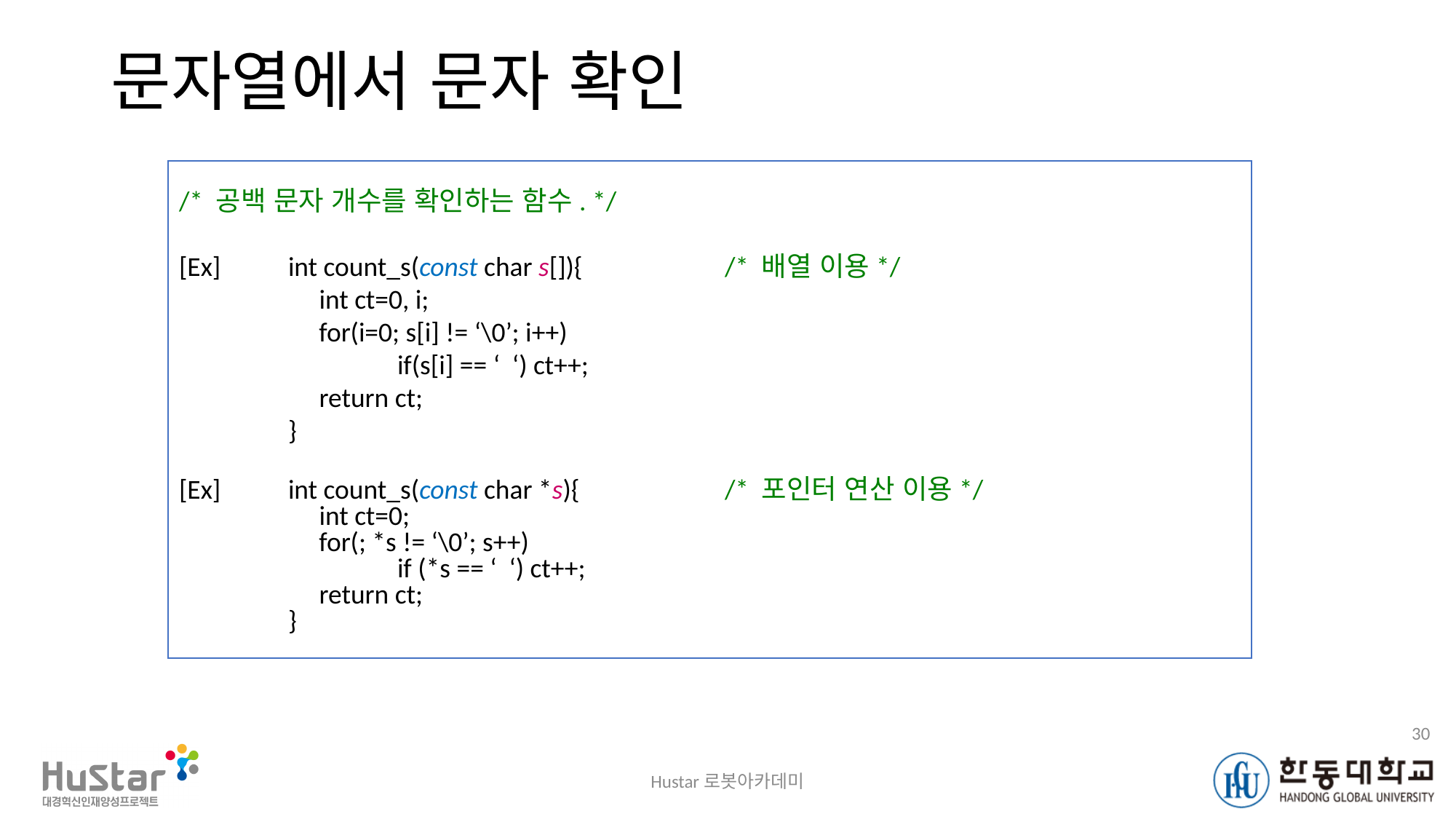

# 문자열에서 문자 확인

/* 공백 문자 개수를 확인하는 함수. */

[Ex]	int count_s(const char s[]){		/* 배열 이용*/
	     int ct=0, i;
	     for(i=0; s[i] != ‘\0’; i++)
		if(s[i] == ‘  ‘) ct++;
	     return ct;
	}

[Ex]	int count_s(const char *s){		/* 포인터 연산 이용*/
	     int ct=0;
	     for(; *s != ‘\0’; s++)
		if (*s == ‘  ‘) ct++;
	     return ct;
	}
30
Hustar로봇아카데미